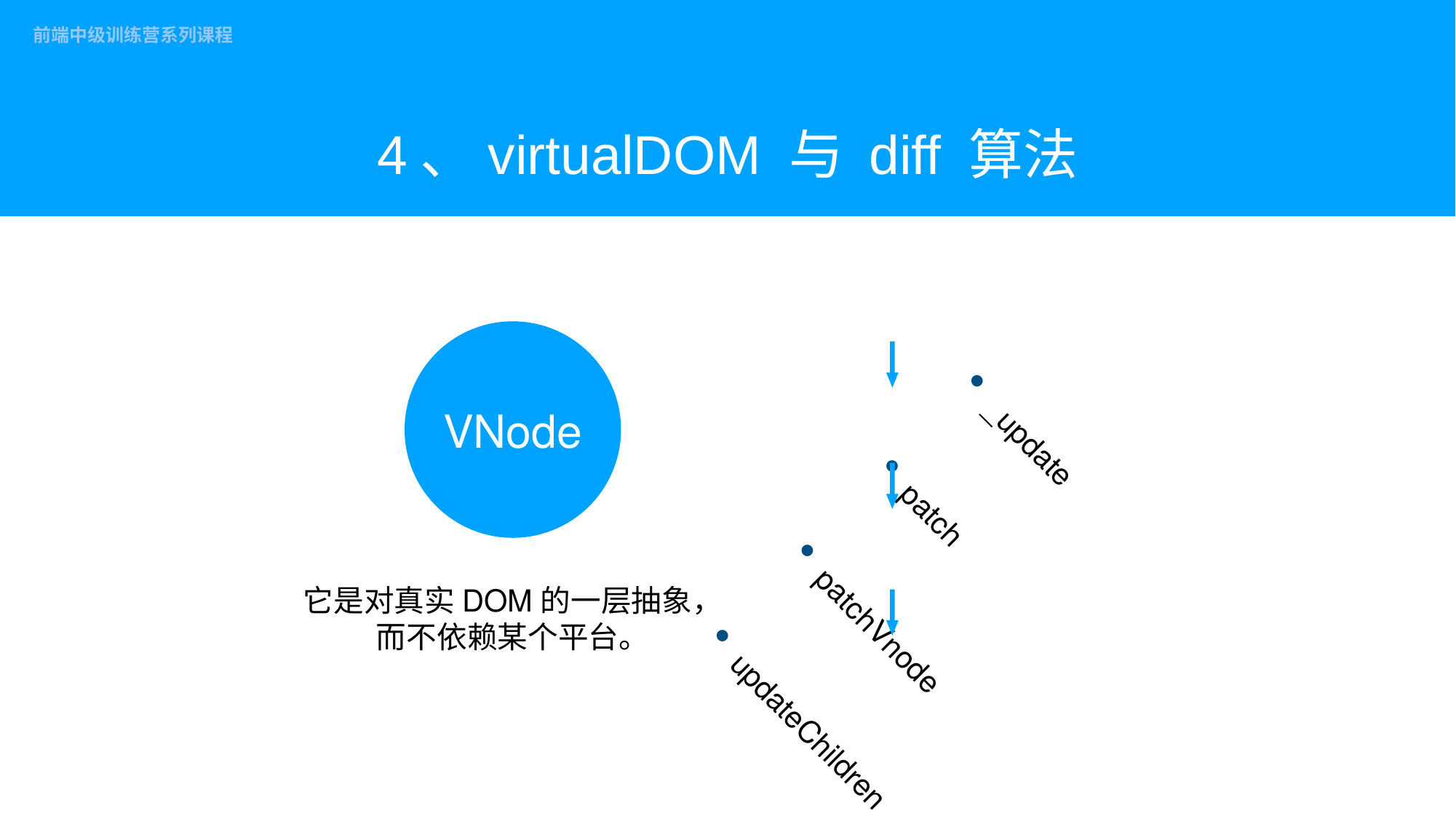

# 4、virtualDOM 与 diff 算法
VNode

_update
patch
patchVnode
updateChildren

它是对真实DOM的一层抽象，
而不依赖某个平台。